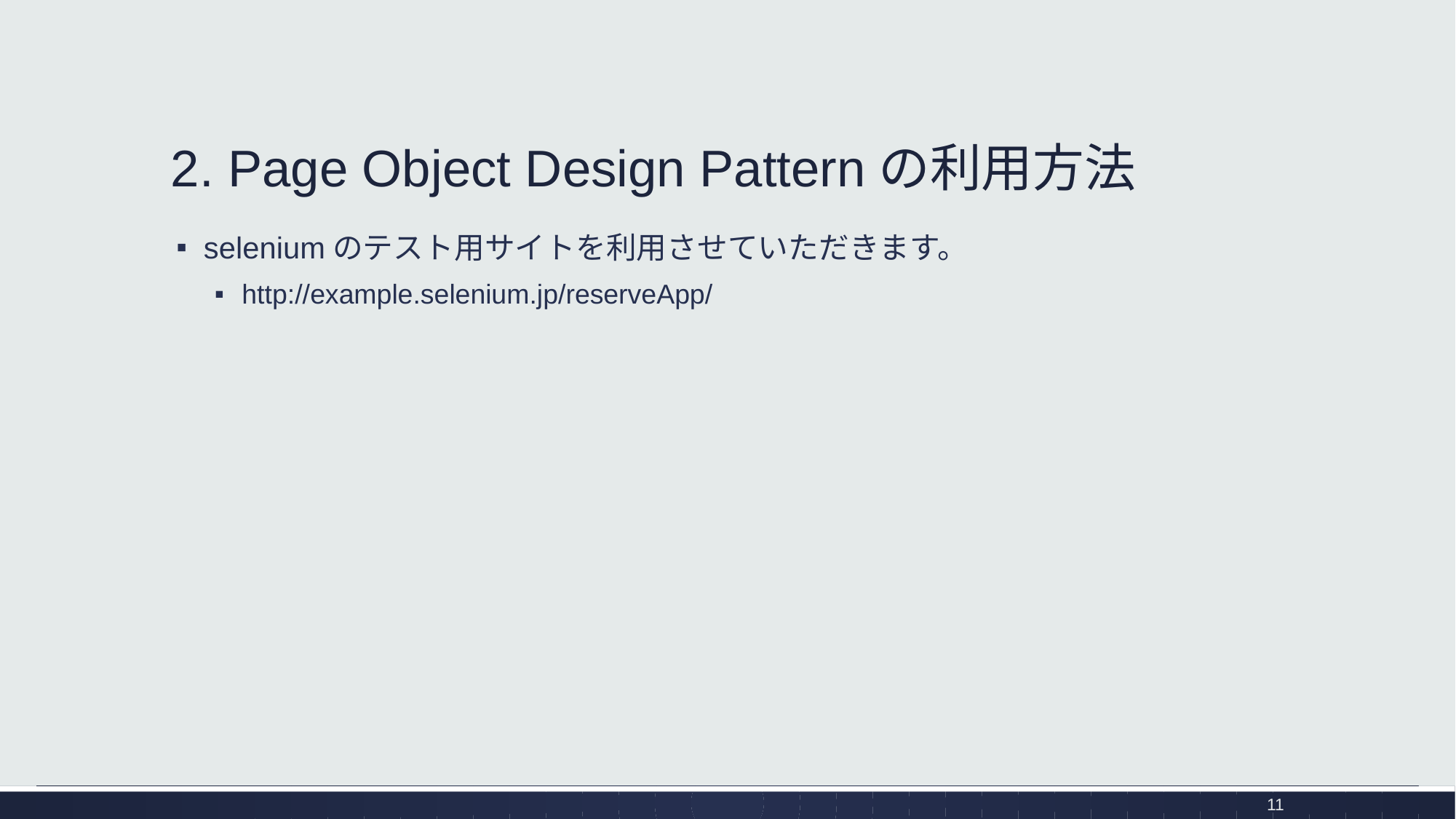

# 2. Page Object Design Patternの利用方法
seleniumのテスト用サイトを利用させていただきます。
http://example.selenium.jp/reserveApp/
11